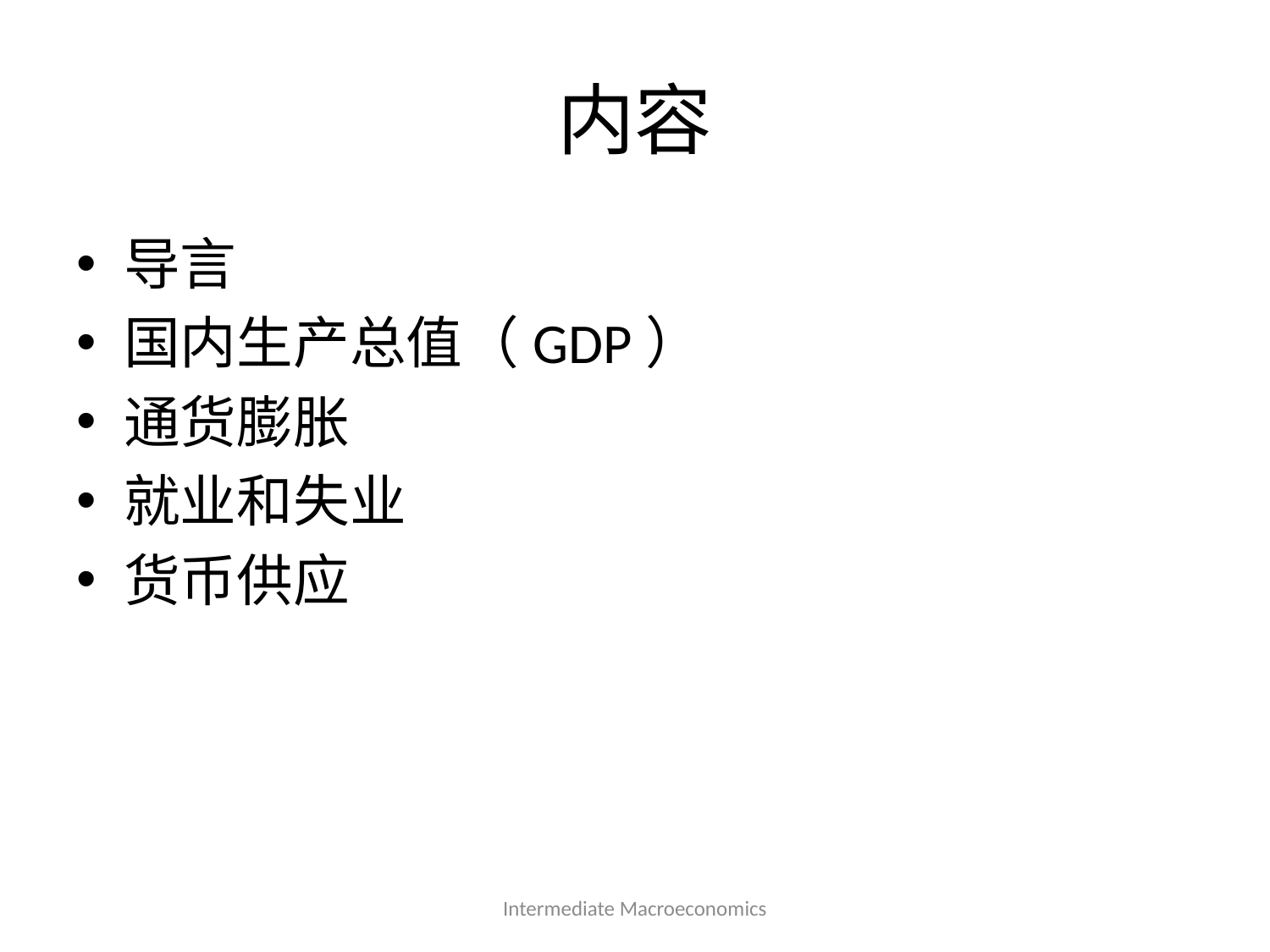

# 内容
导言
国内生产总值（GDP）
通货膨胀
就业和失业
货币供应

Intermediate Macroeconomics